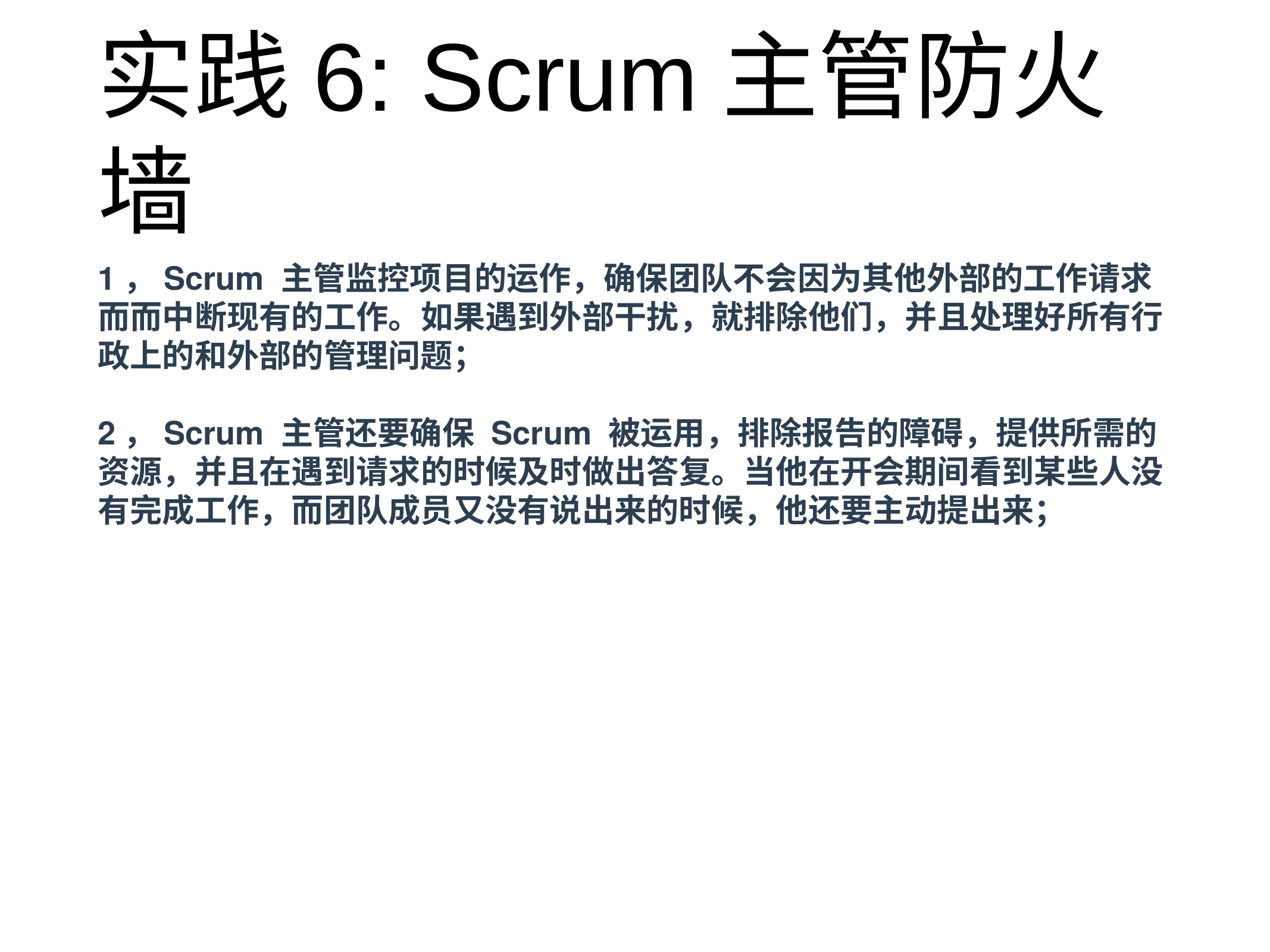

1，Scrum 主管监控项目的运作，确保团队不会因为其他外部的⼯作请求⽽而中断现有的⼯作。如果遇到外部干扰，就排除他们，并且处理好所有行政上的和外部的管理问题；

2，Scrum 主管还要确保 Scrum 被运用，排除报告的障碍，提供所需的资源，并且在遇到请求的时候及时做出答复。当他在开会期间看到某些人没有完成⼯作，而团队成员又没有说出来的时候，他还要主动提出来；
# 实践6: Scrum主管防火墙